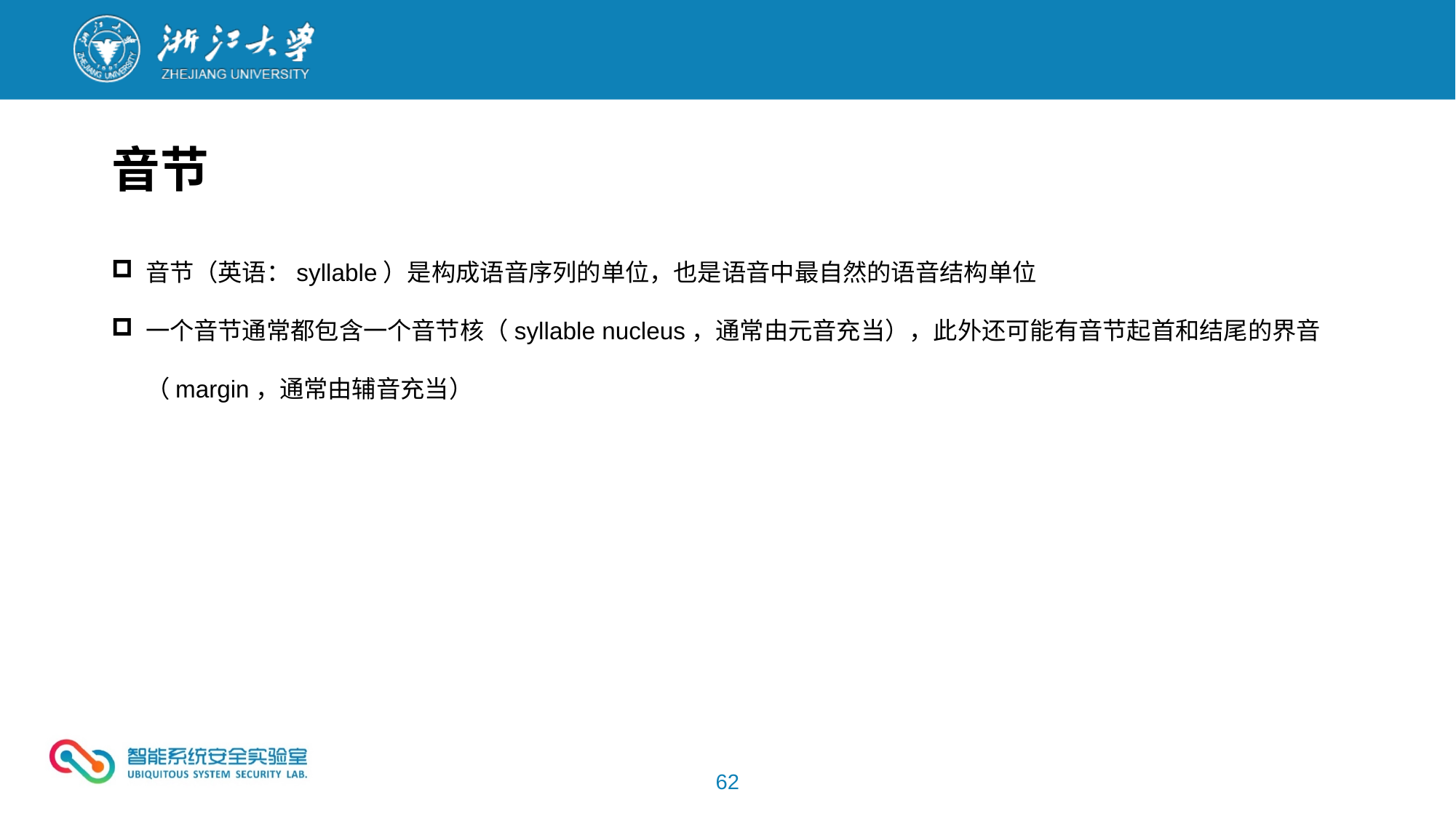

音节
音节（英语：syllable）是构成语音序列的单位，也是语音中最自然的语音结构单位
一个音节通常都包含一个音节核（syllable nucleus，通常由元音充当），此外还可能有音节起首和结尾的界音（margin，通常由辅音充当）